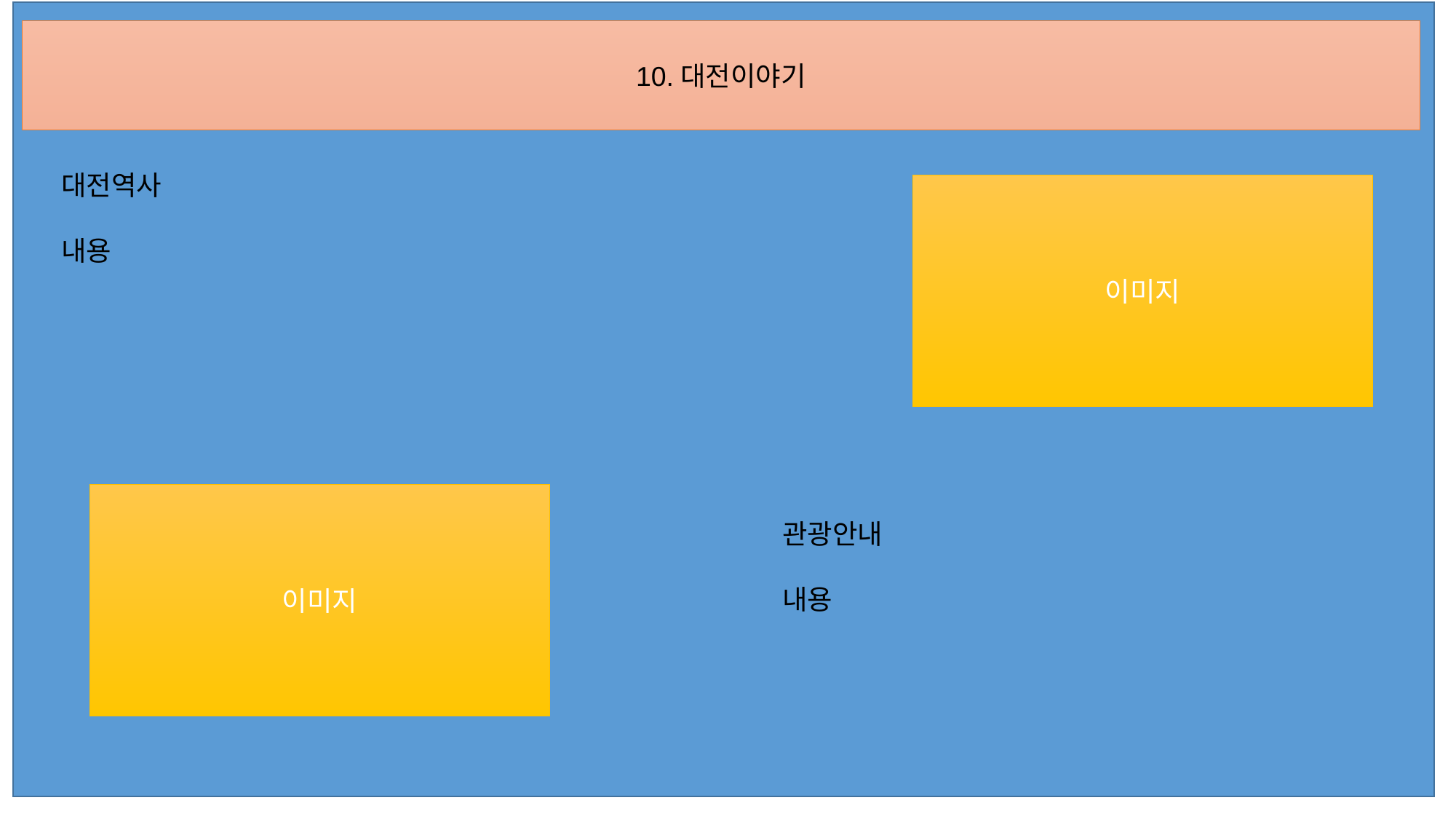

10.대전이야기

대전역사

내용
이미지
이미지
관광안내

내용